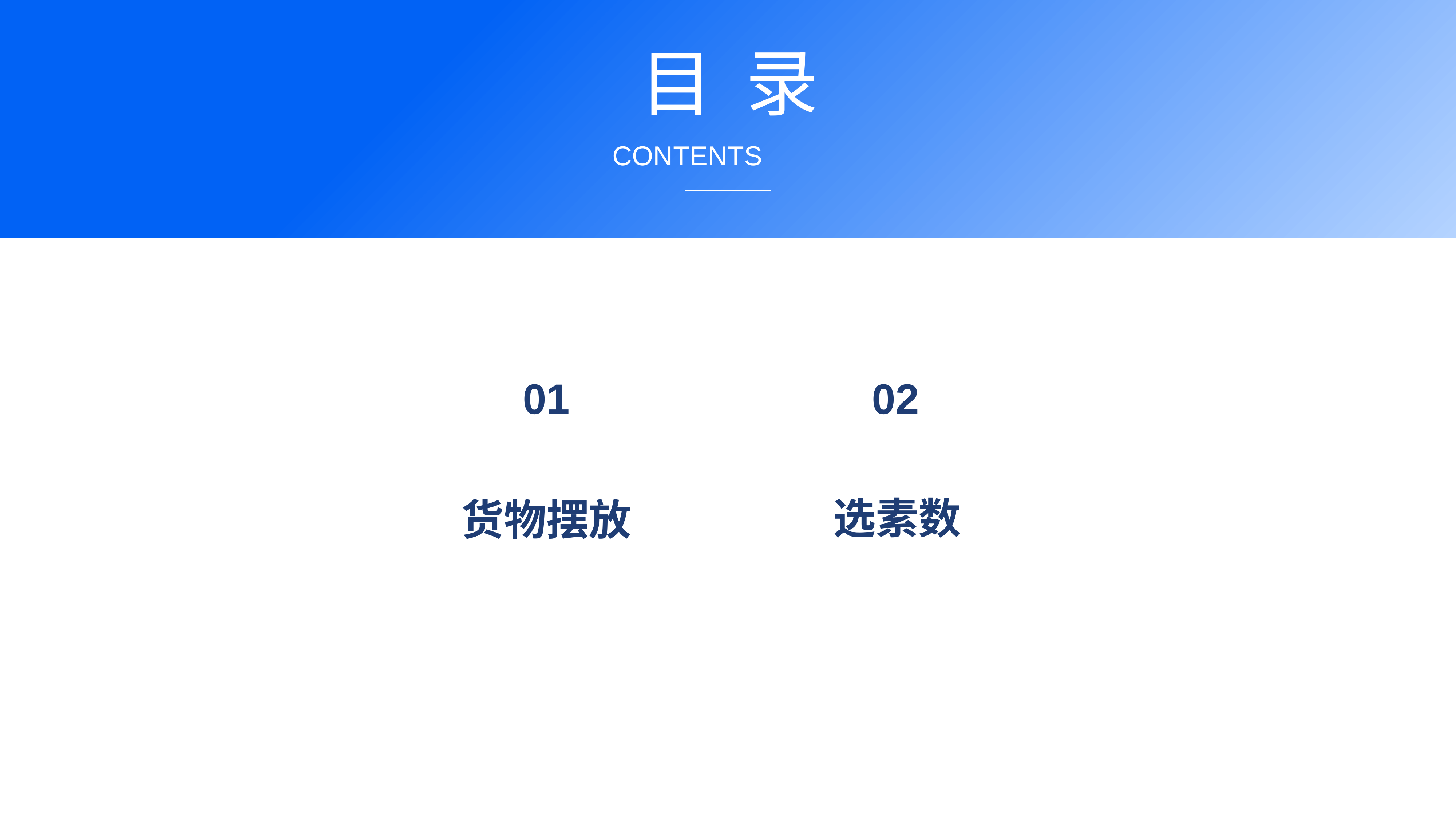

目  录
CONTENTS
01
02
选素数
货物摆放